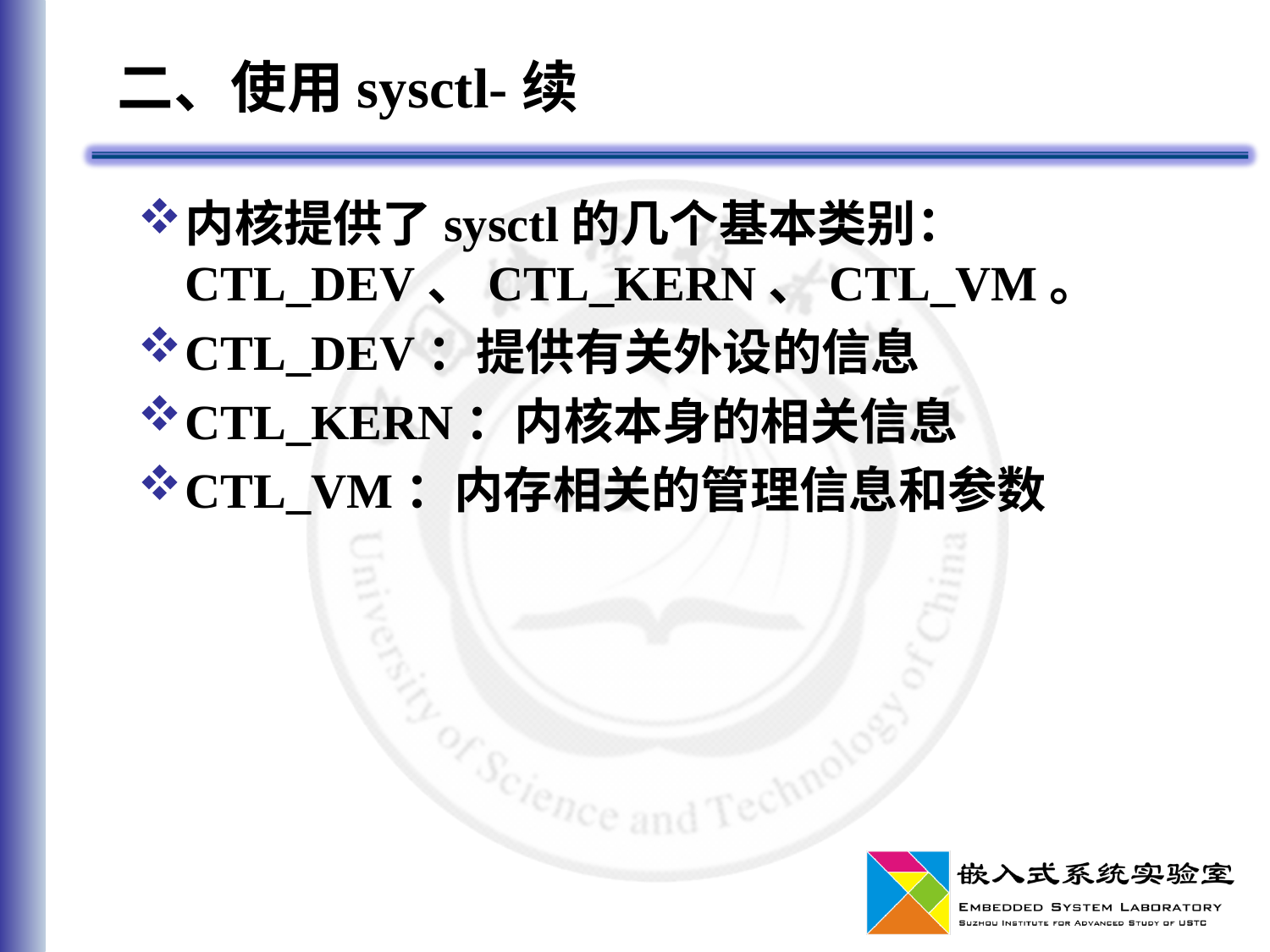

# 二、使用sysctl-续
内核提供了sysctl的几个基本类别：CTL_DEV、CTL_KERN、CTL_VM。
CTL_DEV：提供有关外设的信息
CTL_KERN：内核本身的相关信息
CTL_VM：内存相关的管理信息和参数